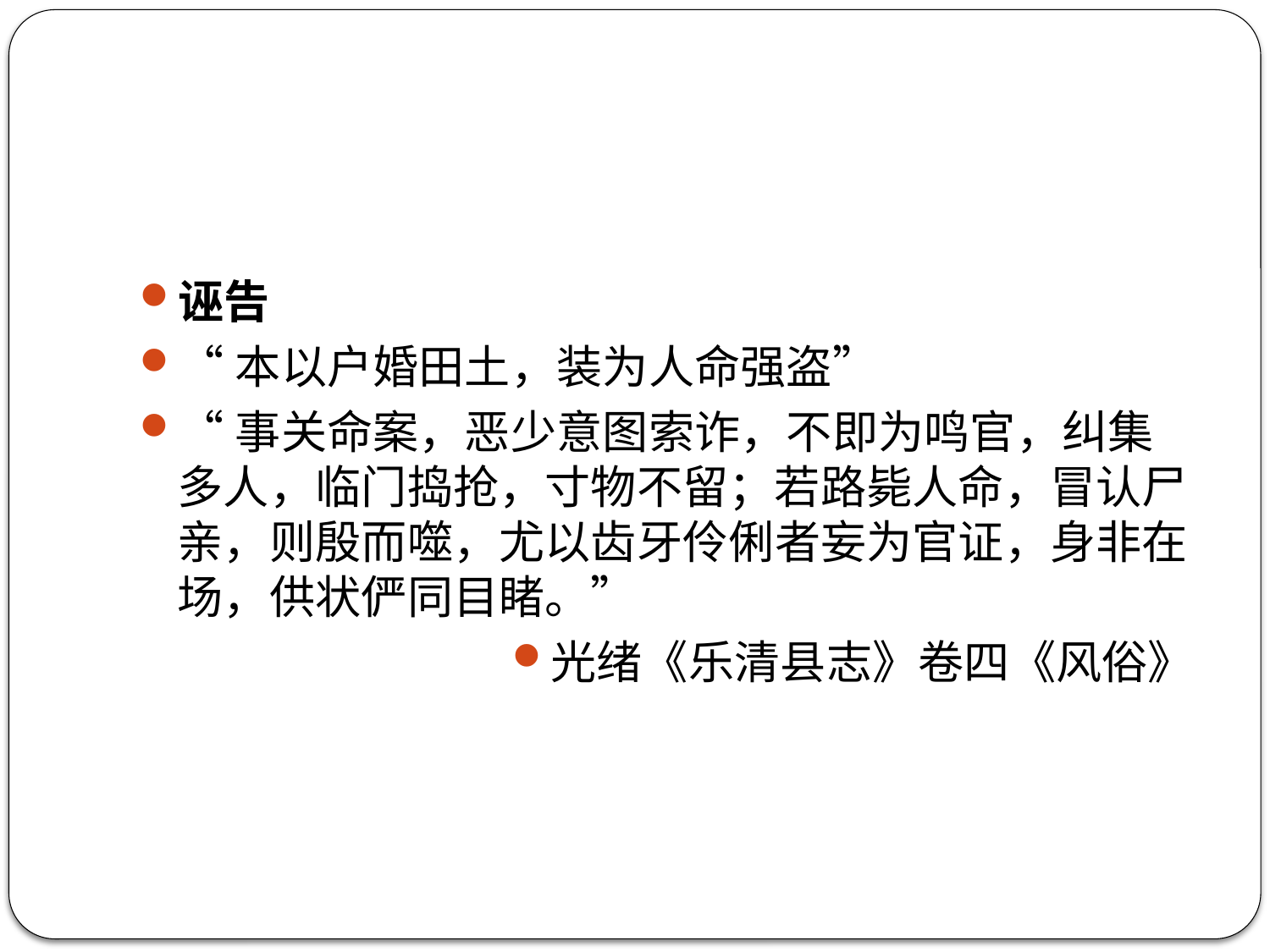

#

诬告
“本以户婚田土，装为人命强盗”
“事关命案，恶少意图索诈，不即为鸣官，纠集多人，临门捣抢，寸物不留；若路毙人命，冒认尸亲，则殷而噬，尤以齿牙伶俐者妄为官证，身非在场，供状俨同目睹。”
光绪《乐清县志》卷四《风俗》